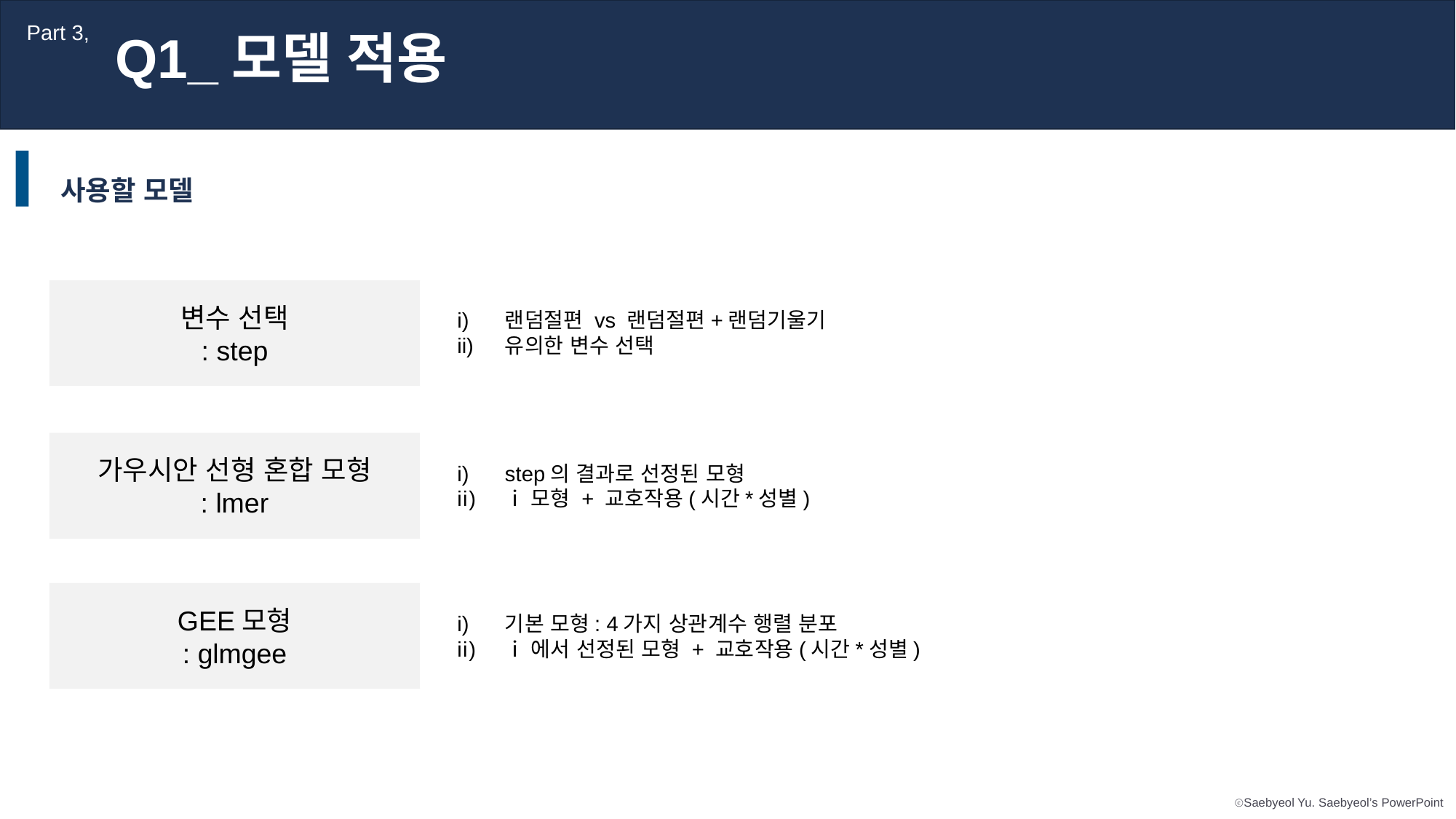

Part 3,
Q1_모델 적용

사용할 모델
변수 선택
: step
랜덤절편 vs 랜덤절편+랜덤기울기
유의한 변수 선택
가우시안 선형 혼합 모형
: lmer
step의 결과로 선정된 모형
ⅰ모형 + 교호작용(시간*성별)
GEE모형
: glmgee
기본 모형: 4가지 상관계수 행렬 분포
ⅰ에서 선정된 모형 + 교호작용(시간*성별)